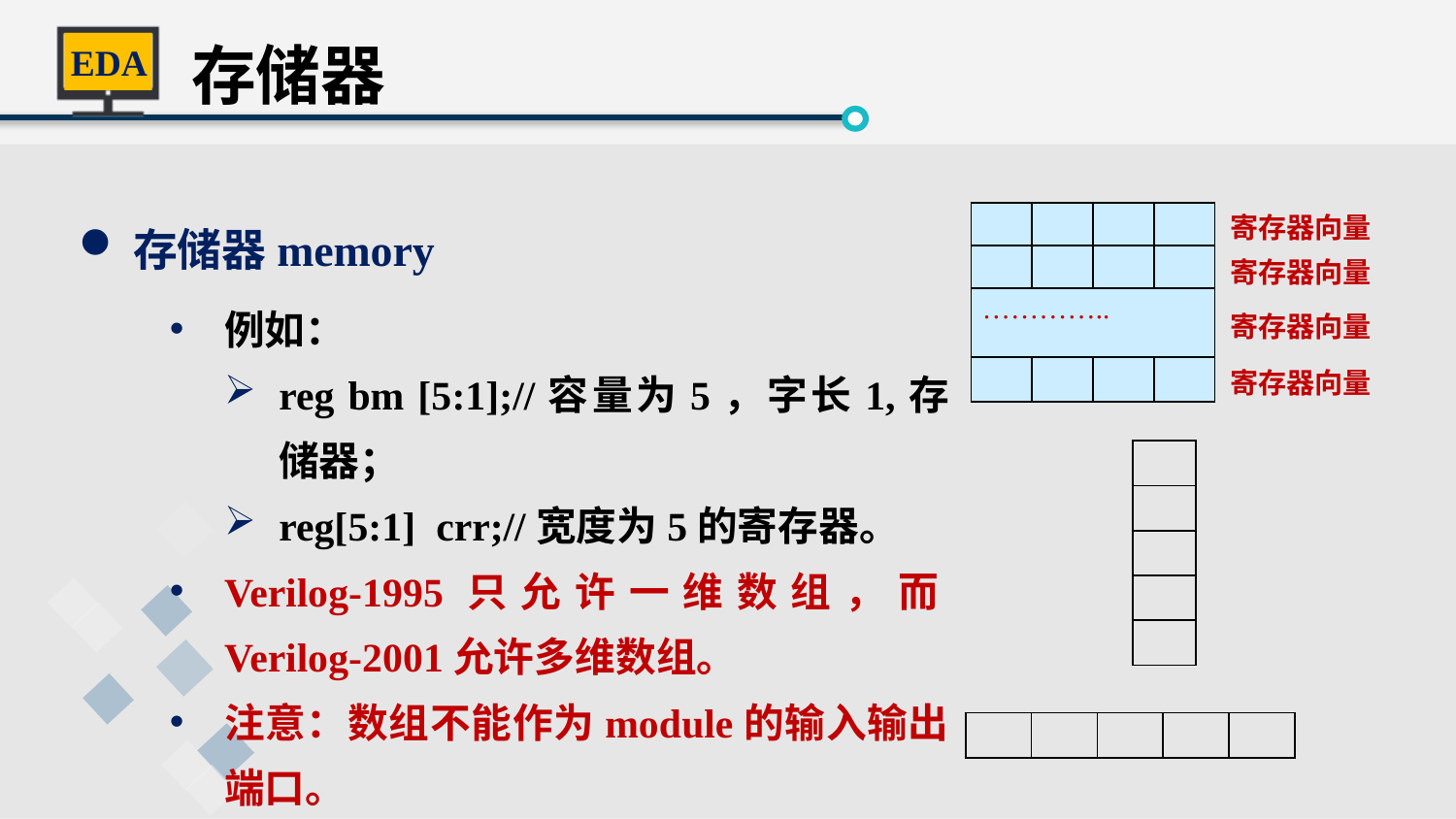

存储器
存储器memory
例如：
reg bm [5:1];//容量为5，字长1,存储器；
reg[5:1]  crr;//宽度为5的寄存器。
Verilog-1995只允许一维数组，而Verilog-2001允许多维数组。
注意：数组不能作为module的输入输出端口。
|  |  |  |  |
| --- | --- | --- | --- |
寄存器向量
|  |  |  |  |
| --- | --- | --- | --- |
寄存器向量
| ………….. |
| --- |
寄存器向量
|  |  |  |  |
| --- | --- | --- | --- |
寄存器向量
|  |
| --- |
|  |
|  |
|  |
|  |
|  |  |  |  |  |
| --- | --- | --- | --- | --- |